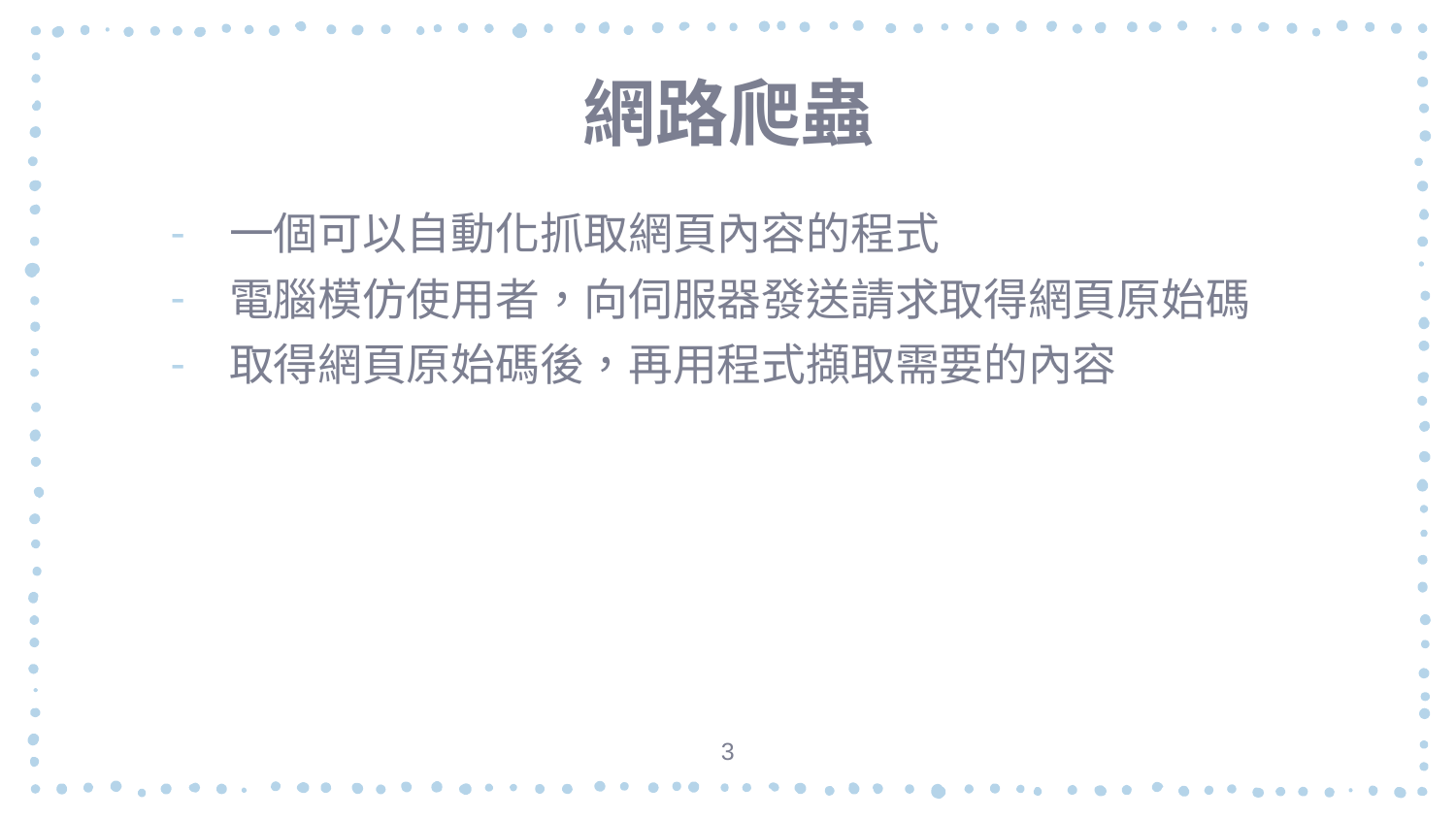

# 網路爬蟲
一個可以自動化抓取網頁內容的程式
電腦模仿使用者，向伺服器發送請求取得網頁原始碼
取得網頁原始碼後，再用程式擷取需要的內容
3